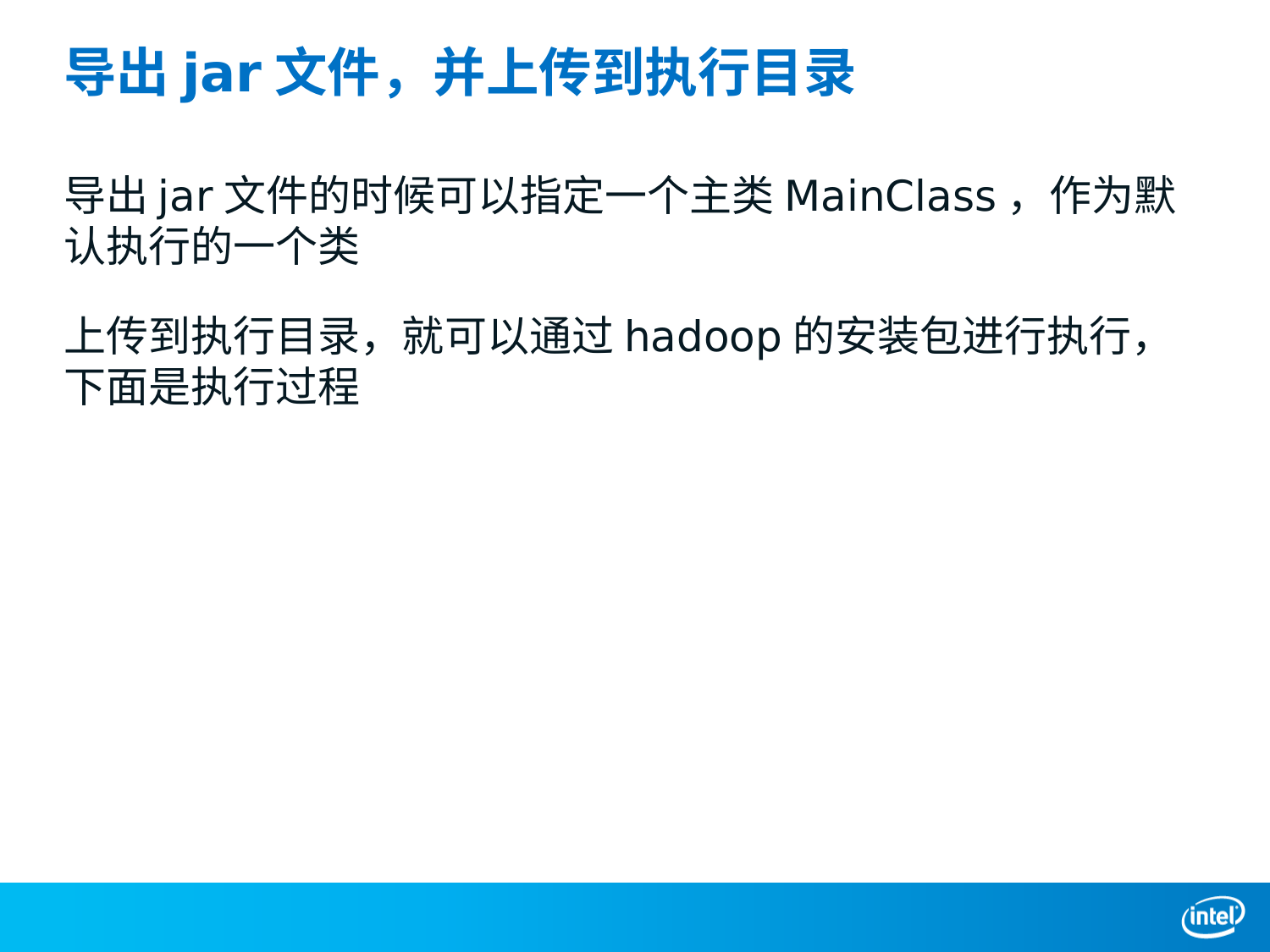

# 导出jar文件，并上传到执行目录
导出jar文件的时候可以指定一个主类MainClass，作为默认执行的一个类
上传到执行目录，就可以通过hadoop的安装包进行执行，下面是执行过程